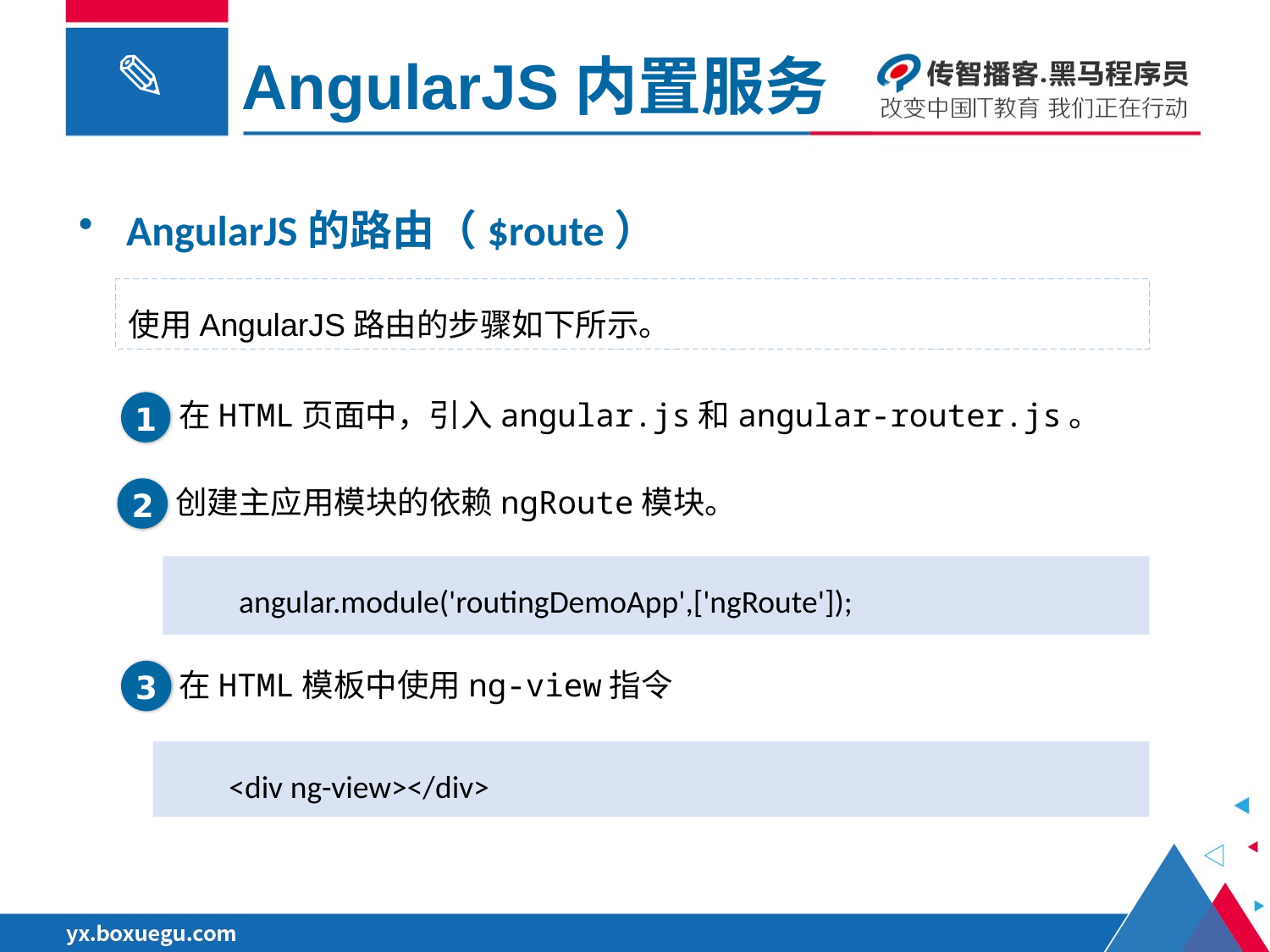

AngularJS内置服务
AngularJS的路由（$route）
使用AngularJS路由的步骤如下所示。
在HTML页面中，引入angular.js和angular-router.js。

1
创建主应用模块的依赖ngRoute模块。

2
angular.module('routingDemoApp',['ngRoute']);
在HTML模板中使用ng-view指令

3
<div ng-view></div>